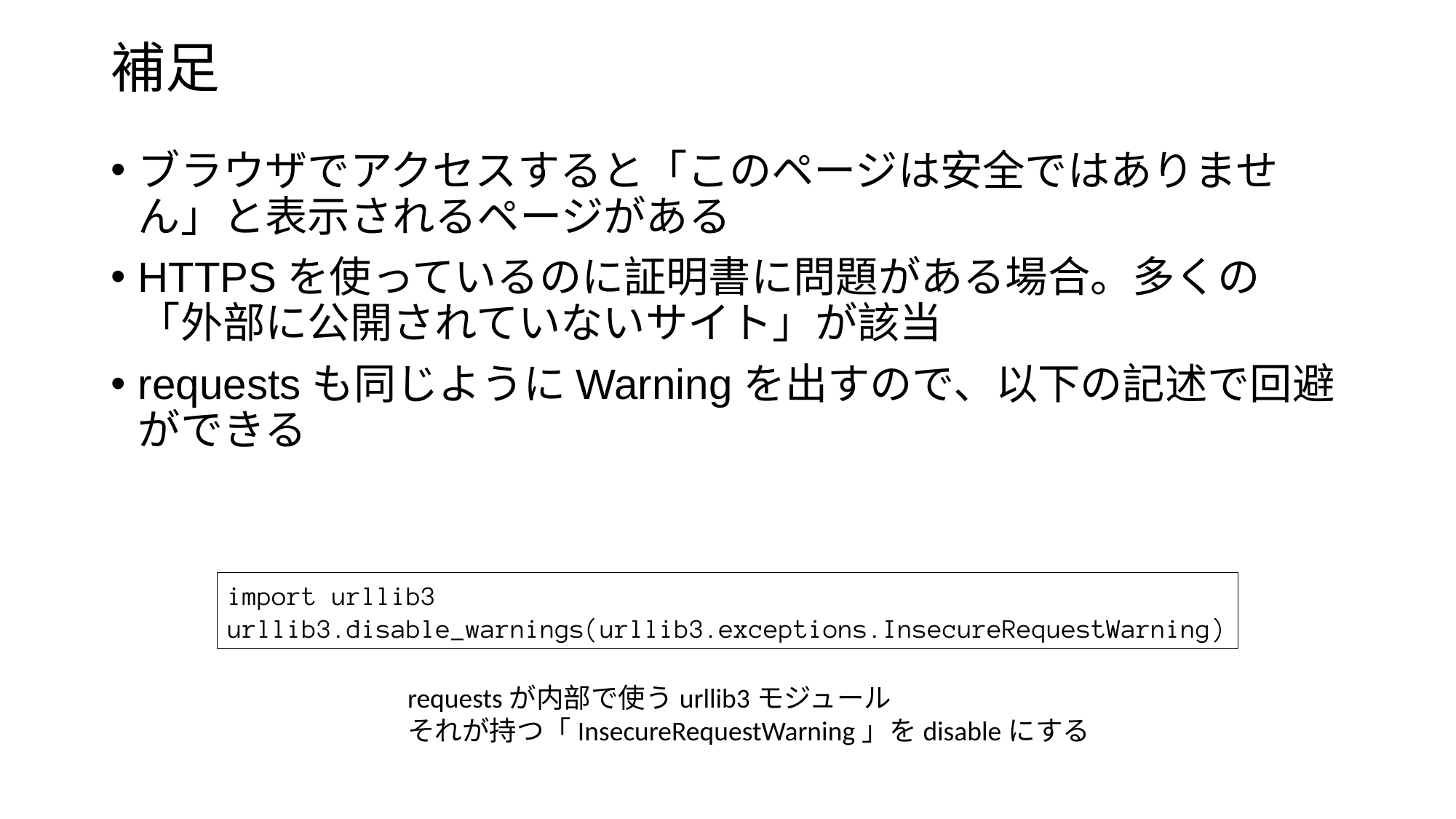

# 補足
ブラウザでアクセスすると「このページは安全ではありません」と表示されるページがある
HTTPSを使っているのに証明書に問題がある場合。多くの「外部に公開されていないサイト」が該当
requestsも同じようにWarningを出すので、以下の記述で回避ができる

import urllib3
urllib3.disable_warnings(urllib3.exceptions.InsecureRequestWarning)
requestsが内部で使うurllib3モジュール
それが持つ「InsecureRequestWarning」をdisableにする